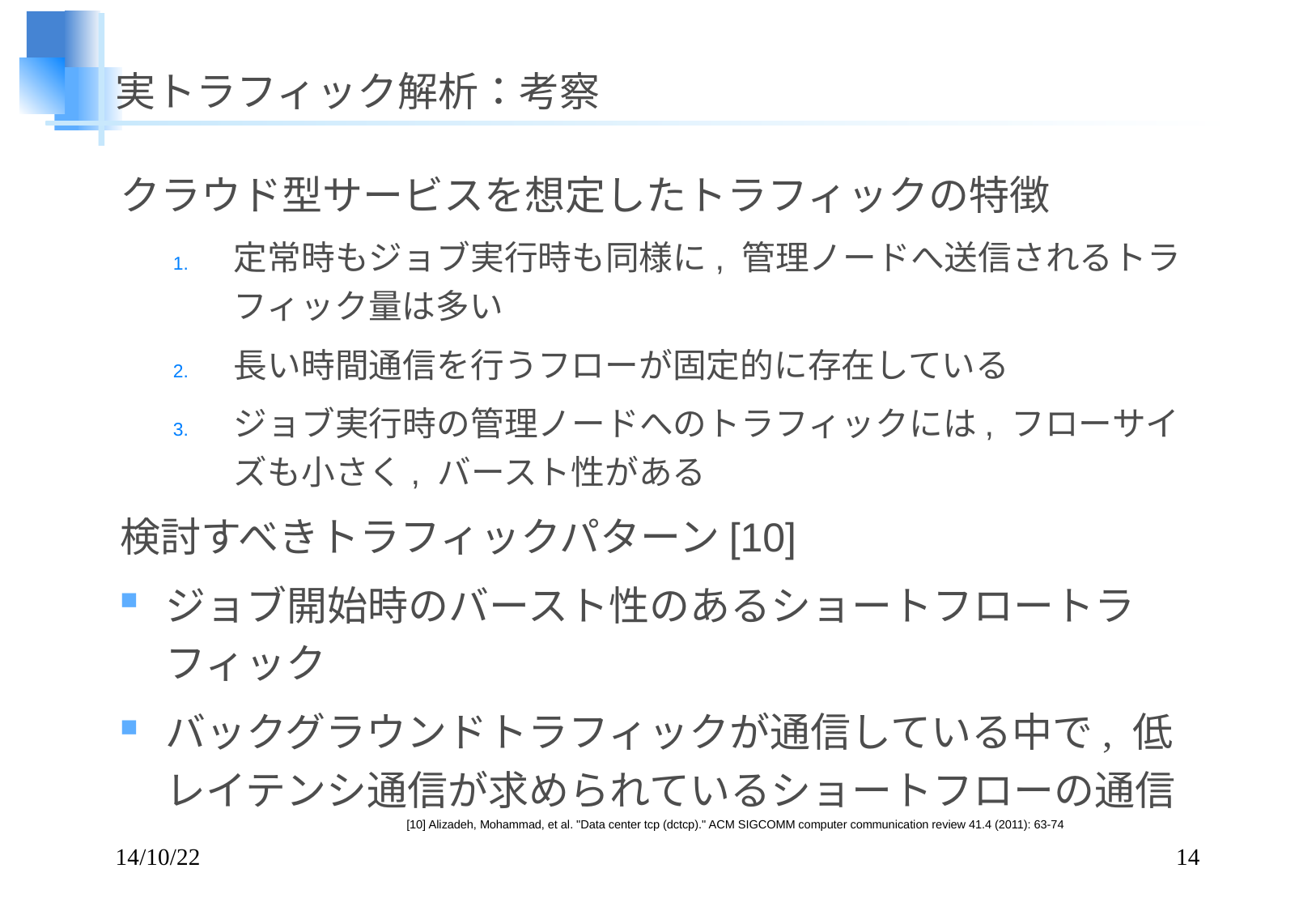

# 実トラフィック解析：考察
クラウド型サービスを想定したトラフィックの特徴
定常時もジョブ実行時も同様に, 管理ノードへ送信されるトラフィック量は多い
長い時間通信を行うフローが固定的に存在している
ジョブ実行時の管理ノードへのトラフィックには, フローサイズも小さく, バースト性がある
検討すべきトラフィックパターン[10]
ジョブ開始時のバースト性のあるショートフロートラフィック
バックグラウンドトラフィックが通信している中で, 低レイテンシ通信が求められているショートフローの通信
[10] Alizadeh, Mohammad, et al. "Data center tcp (dctcp)." ACM SIGCOMM computer communication review 41.4 (2011): 63-74
14/10/22
14